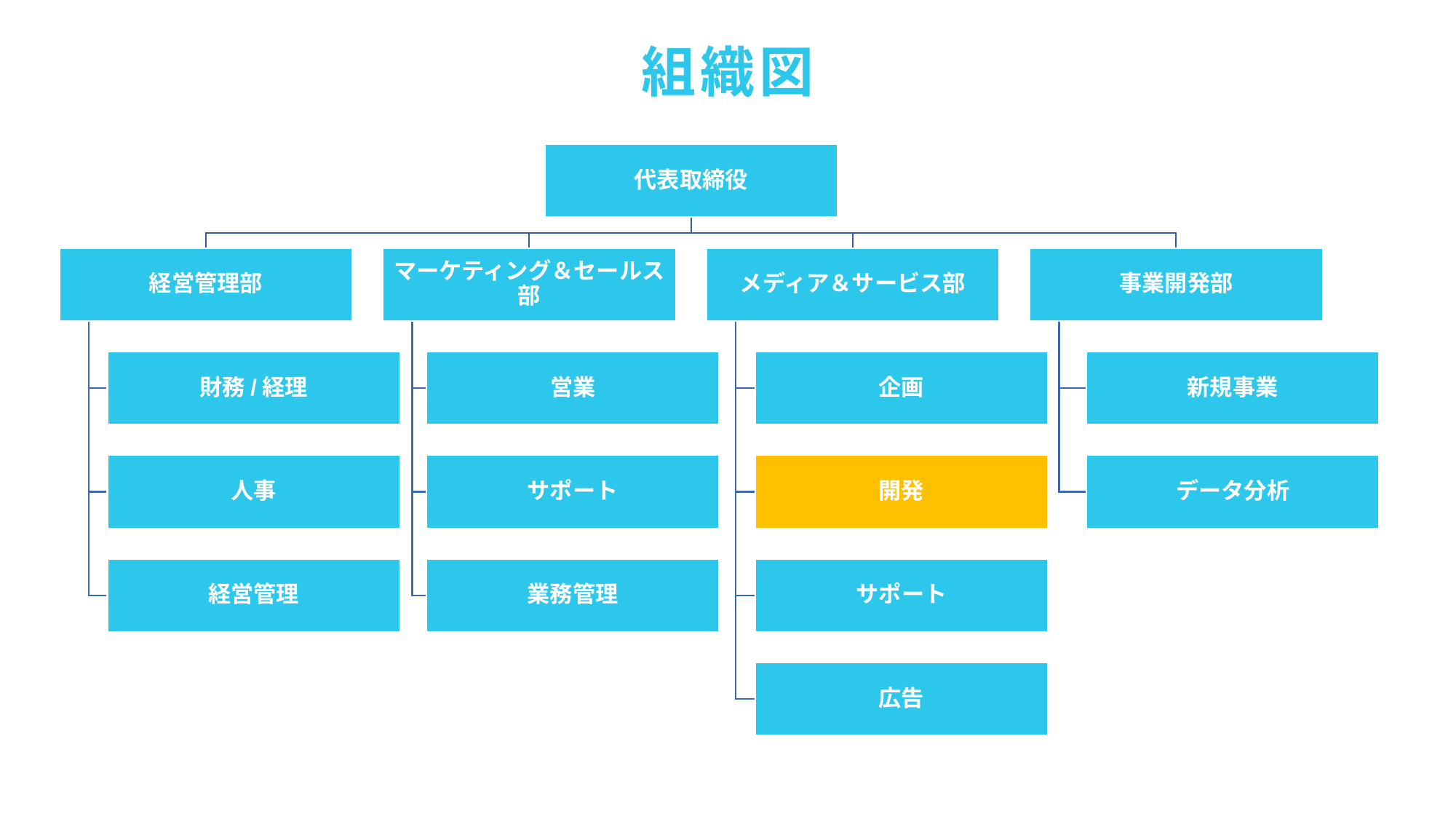

組織図
代表取締役
経営管理部
財務/経理
人事
経営管理
マーケティング＆セールス部
営業
サポート
業務管理
メディア＆サービス部
企画
開発
サポート
広告
事業開発部
新規事業
データ分析